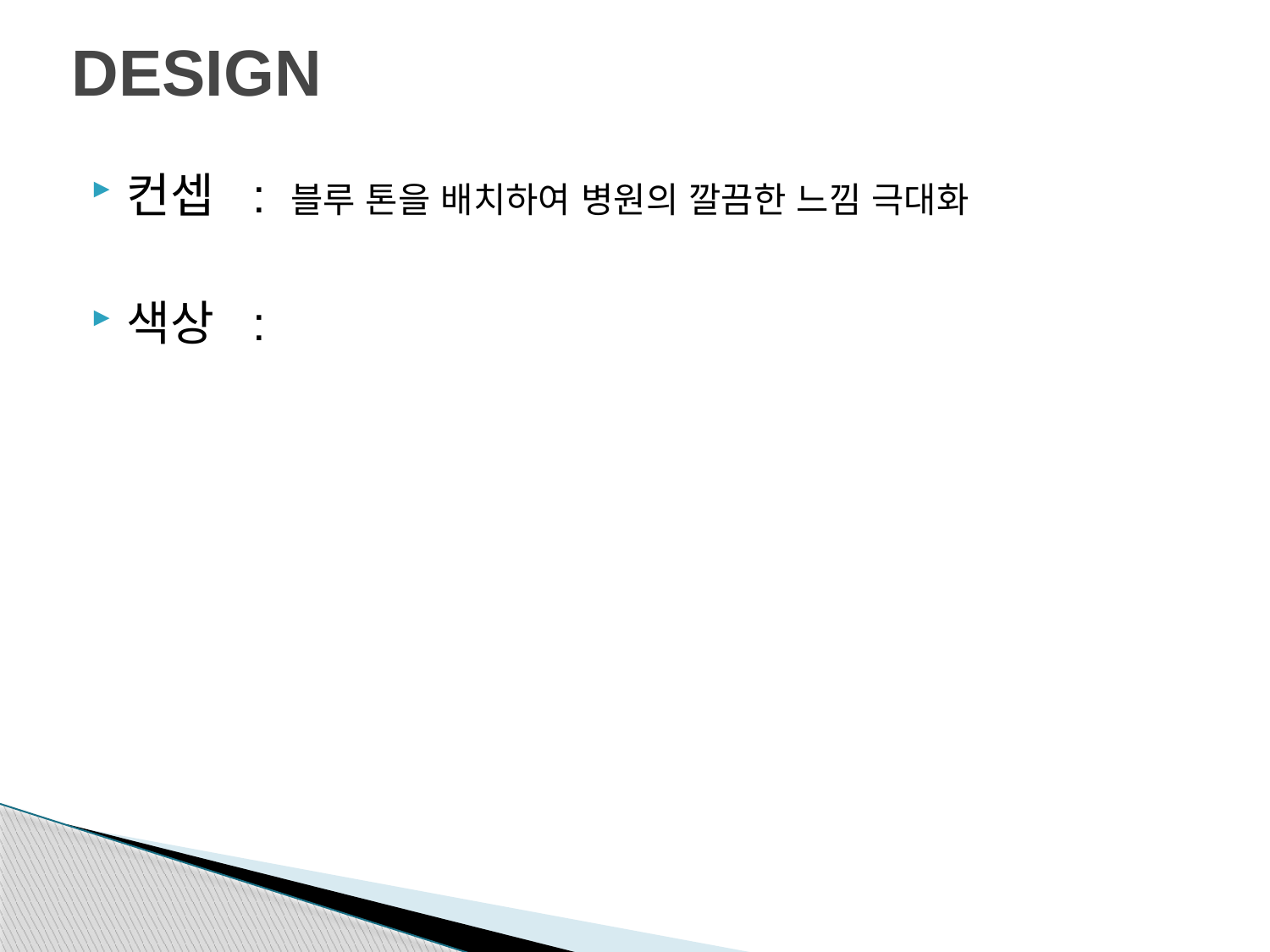

# DESIGN
컨셉  : 블루 톤을 배치하여 병원의 깔끔한 느낌 극대화

색상  :